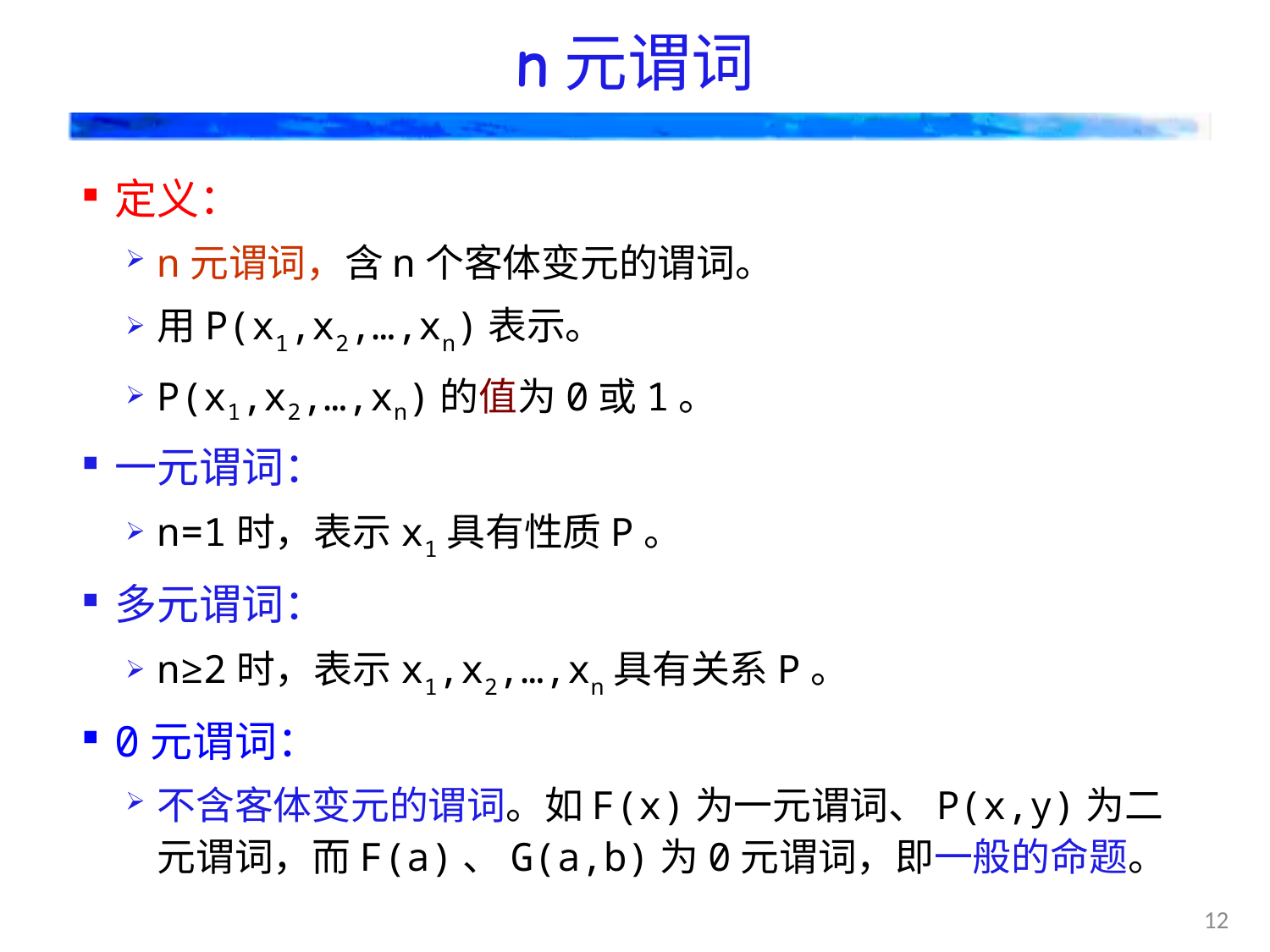

# n元谓词
定义：
n元谓词，含n个客体变元的谓词。
用P(x1,x2,…,xn)表示。
P(x1,x2,…,xn)的值为0或1。
一元谓词：
n=1时，表示x1具有性质P。
多元谓词：
n≥2时，表示x1,x2,…,xn具有关系P。
0元谓词：
不含客体变元的谓词。如F(x)为一元谓词、P(x,y)为二元谓词，而F(a)、G(a,b)为0元谓词，即一般的命题。
12